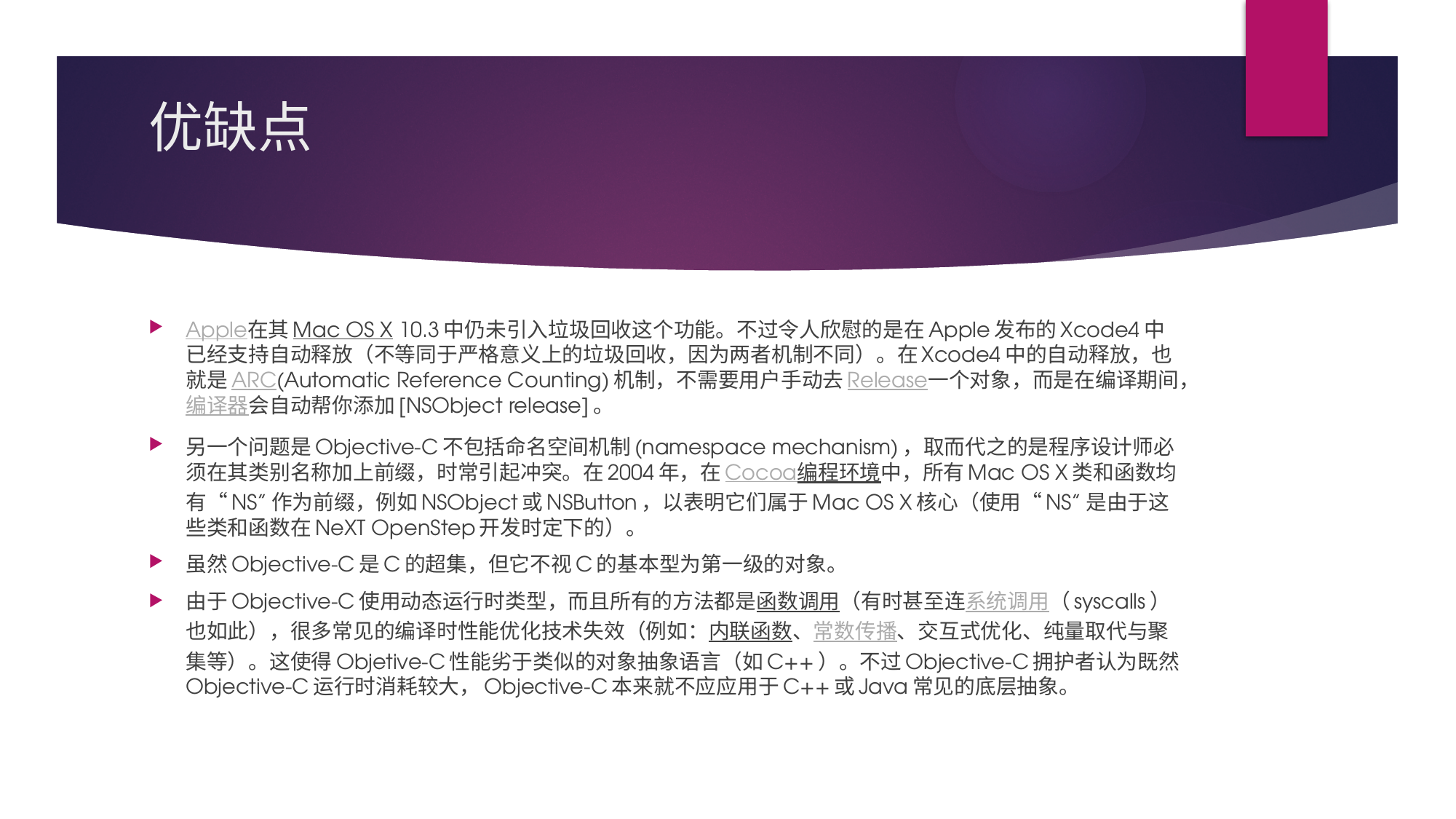

# 优缺点
Apple在其Mac OS X 10.3中仍未引入垃圾回收这个功能。不过令人欣慰的是在Apple发布的Xcode4中已经支持自动释放（不等同于严格意义上的垃圾回收，因为两者机制不同）。在Xcode4中的自动释放，也就是ARC(Automatic Reference Counting)机制，不需要用户手动去Release一个对象，而是在编译期间，编译器会自动帮你添加[NSObject release]。
另一个问题是Objective-C不包括命名空间机制(namespace mechanism)，取而代之的是程序设计师必须在其类别名称加上前缀，时常引起冲突。在2004年，在Cocoa编程环境中，所有Mac OS X类和函数均有“NS”作为前缀，例如NSObject或NSButton，以表明它们属于Mac OS X核心（使用“NS”是由于这些类和函数在NeXT OpenStep开发时定下的）。
虽然Objective-C是C的超集，但它不视C的基本型为第一级的对象。
由于Objective-C使用动态运行时类型，而且所有的方法都是函数调用（有时甚至连系统调用（syscalls）也如此），很多常见的编译时性能优化技术失效（例如：内联函数、常数传播、交互式优化、纯量取代与聚集等）。这使得Objetive-C性能劣于类似的对象抽象语言（如C++）。不过Objective-C拥护者认为既然Objective-C运行时消耗较大，Objective-C本来就不应应用于C++或Java常见的底层抽象。